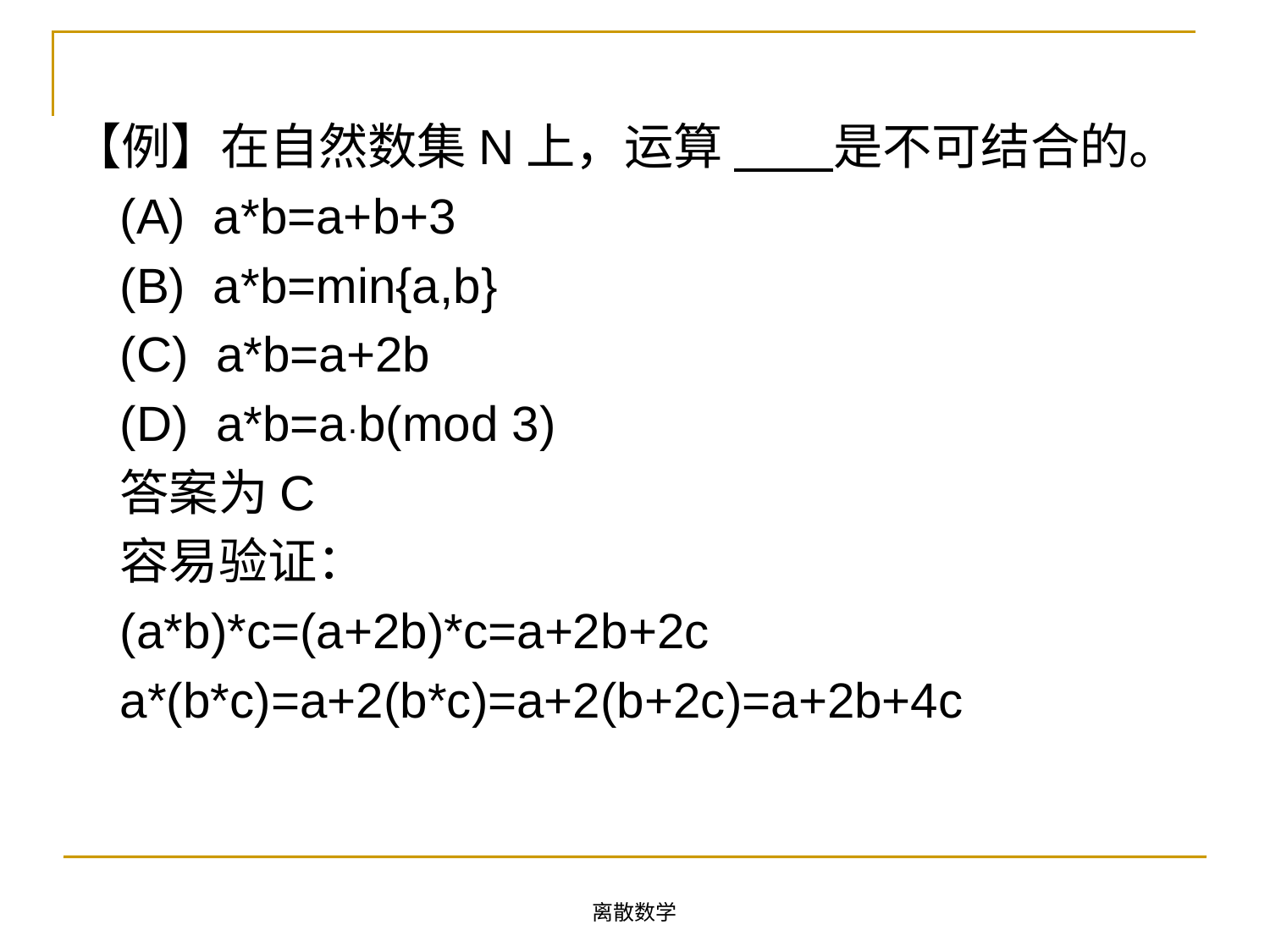

【例】在自然数集N上，运算          是不可结合的。
(A)  a*b=a+b+3
(B)  a*b=min{a,b}
(C)  a*b=a+2b
(D)  a*b=a·b(mod 3)
答案为C
容易验证：
(a*b)*c=(a+2b)*c=a+2b+2c
a*(b*c)=a+2(b*c)=a+2(b+2c)=a+2b+4c

19
离散数学